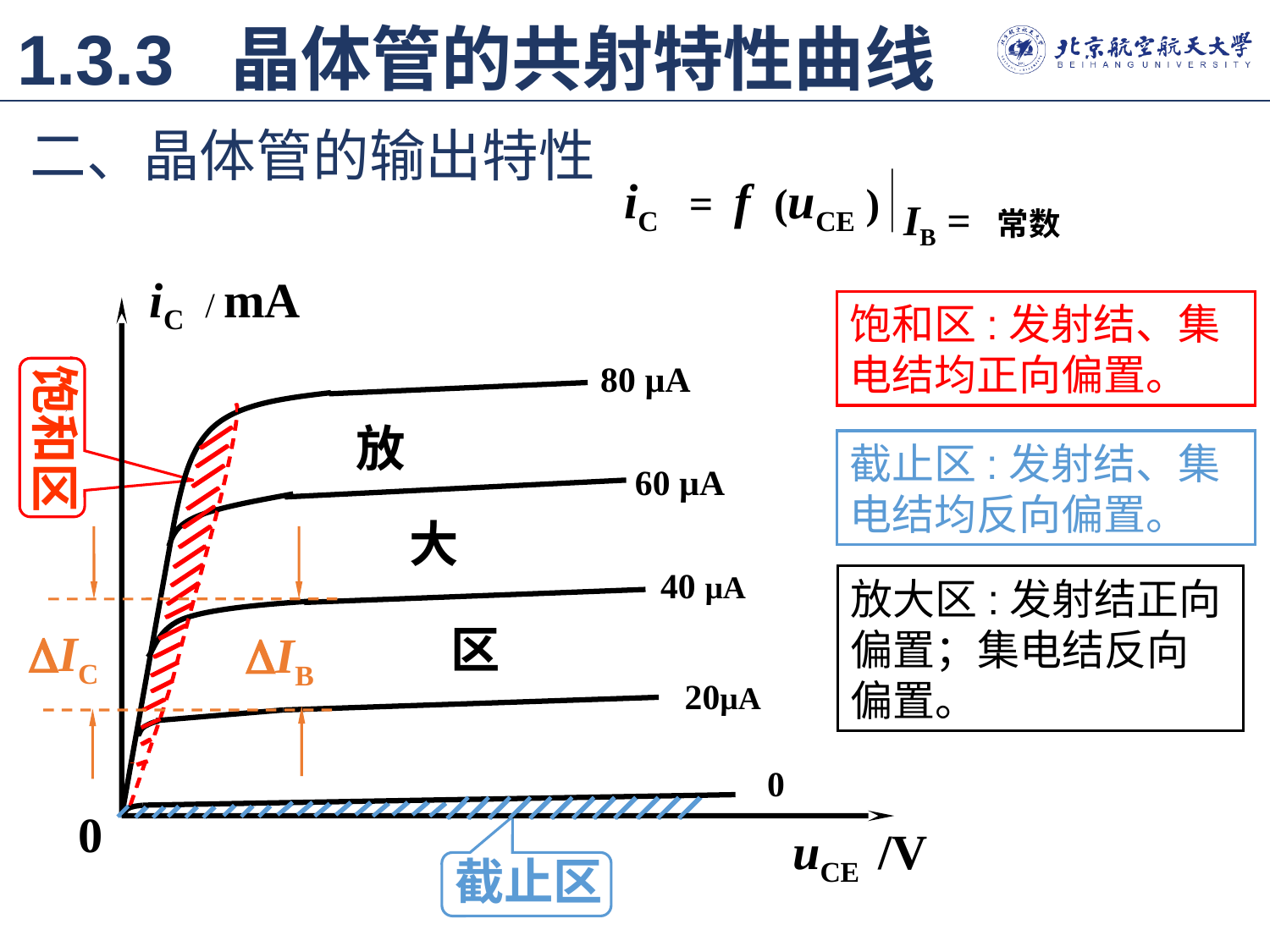

1.3.3  晶体管的共射特性曲线
二、晶体管的输出特性
iC   =  f  (uCE )

IB =  常数
iC  / mA

80 µA

60 µA

40 µA

20µA

0

0

uCE  /V
饱和区:发射结、集电结均正向偏置。

饱和区

放
大
区
截止区:发射结、集电结均反向偏置。

放大区:发射结正向偏置；集电结反向偏置。

ΔIC
ΔIB

截止区

35